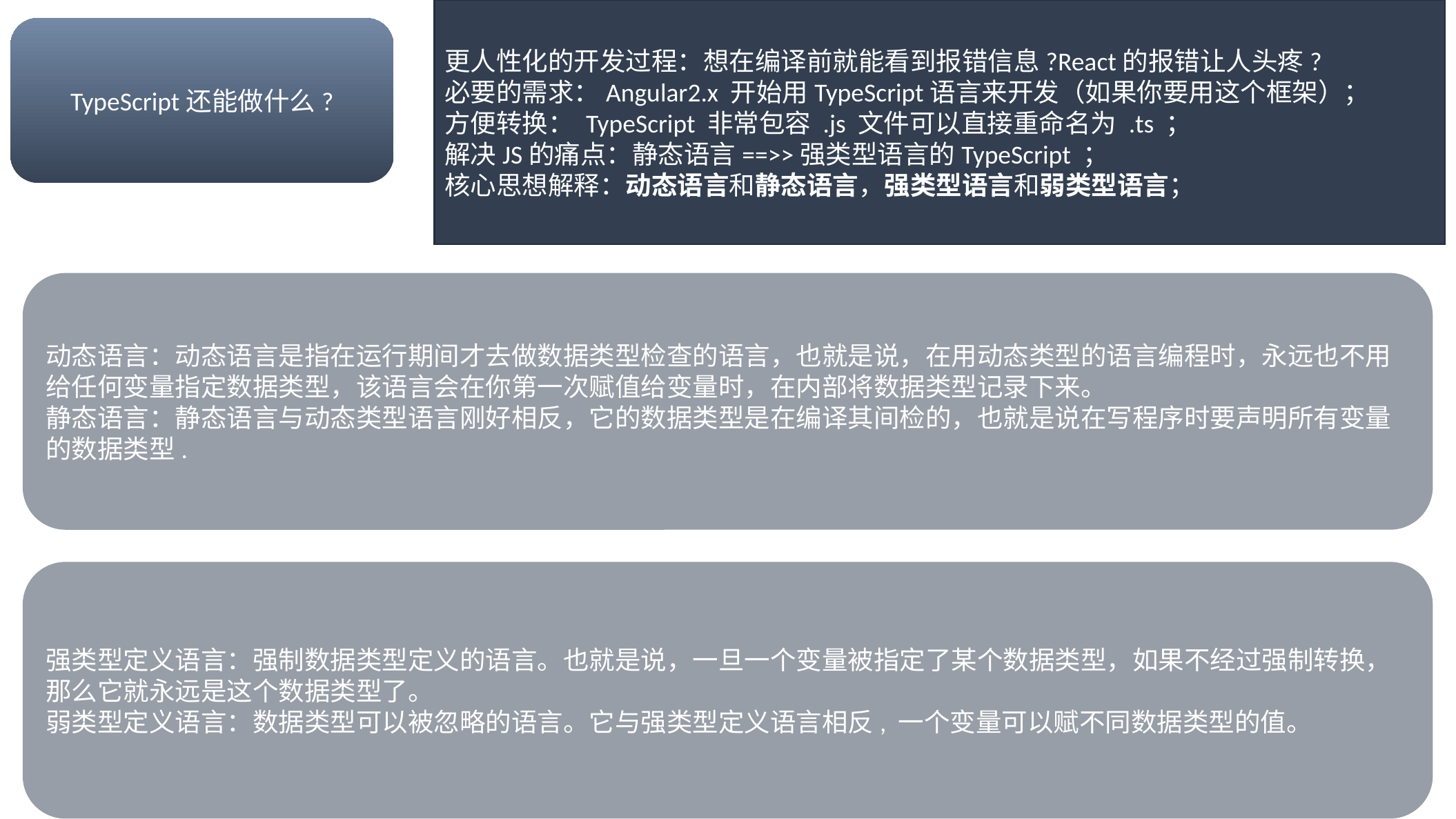

更人性化的开发过程：想在编译前就能看到报错信息?React的报错让人头疼?
必要的需求：Angular2.x 开始用TypeScript语言来开发（如果你要用这个框架）；
方便转换： TypeScript 非常包容 .js 文件可以直接重命名为 .ts ；
解决JS的痛点：静态语言==>>强类型语言的TypeScript ；
核心思想解释：动态语言和静态语言，强类型语言和弱类型语言；
TypeScript还能做什么?
动态语言：动态语言是指在运行期间才去做数据类型检查的语言，也就是说，在用动态类型的语言编程时，永远也不用给任何变量指定数据类型，该语言会在你第一次赋值给变量时，在内部将数据类型记录下来。
静态语言：静态语言与动态类型语言刚好相反，它的数据类型是在编译其间检的，也就是说在写程序时要声明所有变量的数据类型.
强类型定义语言：强制数据类型定义的语言。也就是说，一旦一个变量被指定了某个数据类型，如果不经过强制转换，那么它就永远是这个数据类型了。
弱类型定义语言：数据类型可以被忽略的语言。它与强类型定义语言相反, 一个变量可以赋不同数据类型的值。